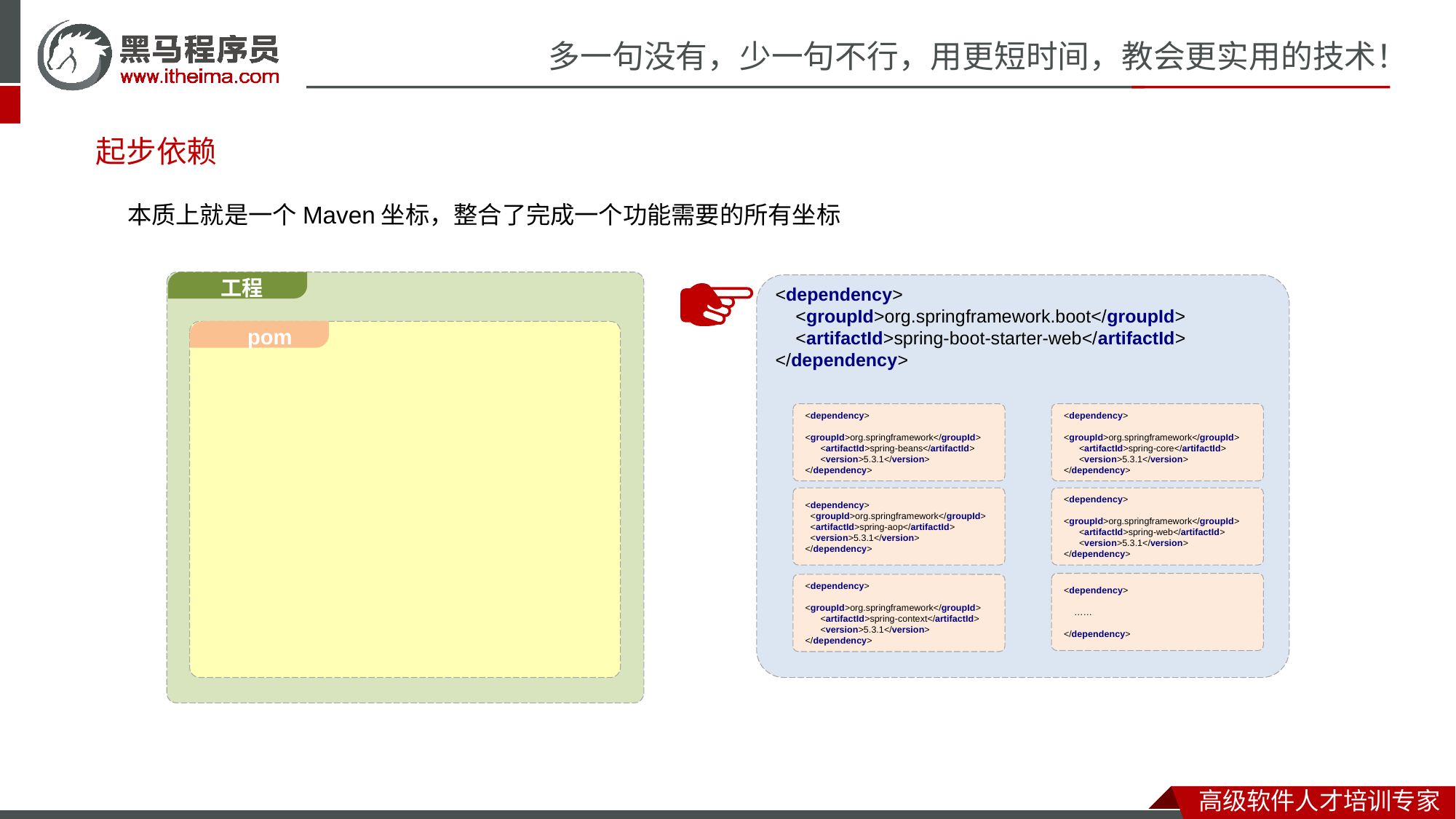

# 起步依赖
本质上就是一个Maven坐标，整合了完成一个功能需要的所有坐标
         工程

<dependency>
    <groupId>org.springframework.boot</groupId>
    <artifactId>spring-boot-starter-web</artifactId>
</dependency>
<dependency>
      <groupId>org.springframework</groupId>
      <artifactId>spring-core</artifactId>
      <version>5.3.1</version>
</dependency>
<dependency>
      <groupId>org.springframework</groupId>
      <artifactId>spring-beans</artifactId>
      <version>5.3.1</version>
</dependency>
<dependency>
  <groupId>org.springframework</groupId>
  <artifactId>spring-aop</artifactId>
  <version>5.3.1</version>
</dependency>
<dependency>
      <groupId>org.springframework</groupId>
      <artifactId>spring-web</artifactId>
      <version>5.3.1</version>
</dependency>
<dependency>
    ……
</dependency>
<dependency>
      <groupId>org.springframework</groupId>
      <artifactId>spring-context</artifactId>
      <version>5.3.1</version>
</dependency>

         pom